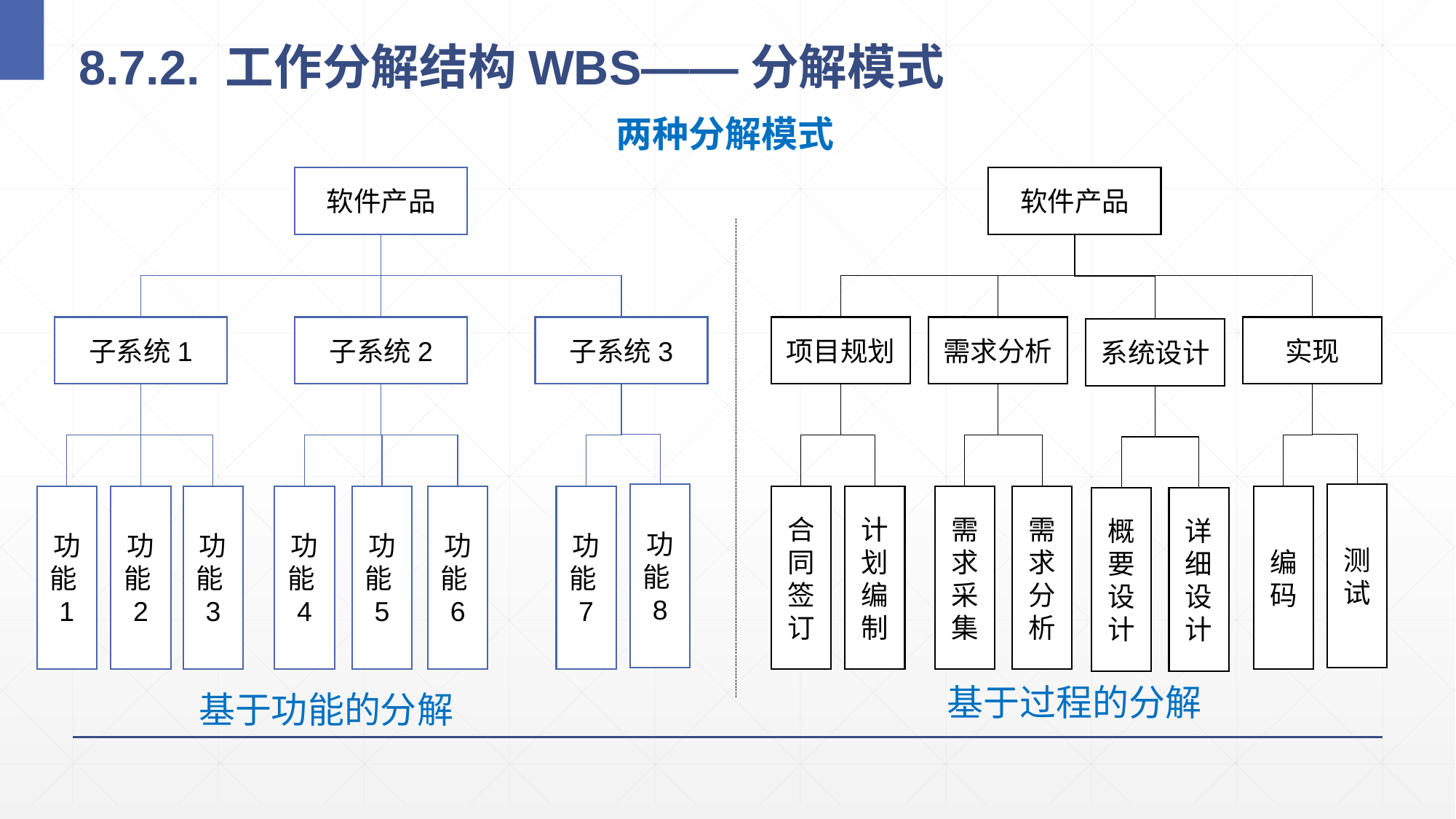

# 8.7.2. 工作分解结构WBS——分解模式
两种分解模式
软件产品
软件产品
子系统1
子系统2
子系统3
项目规划
需求分析
实现
系统设计
功能8
测试
功能1
功能2
功能3
功能4
功能5
功能6
功能7
合同签订
计划编制
需求采集
需求分析
编码
概要设计
详细设计
基于过程的分解
基于功能的分解